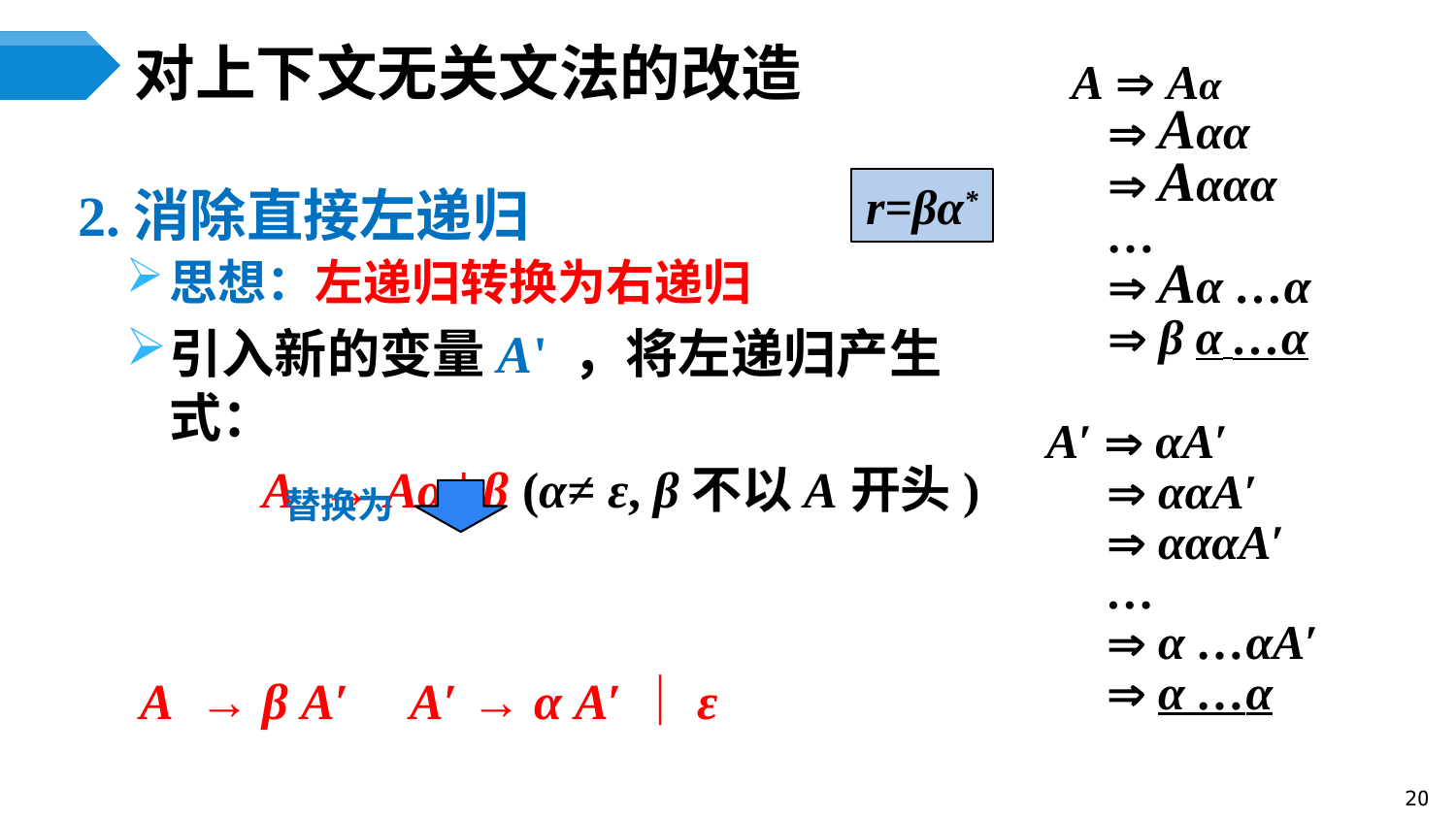

# 对上下文无关文法的改造
A ⇒ Aα
   ⇒ Aαα
   ⇒ Aααα
   …
   ⇒ Aα …α
   ⇒ β α …α
r=βα*
2.消除直接左递归
思想：左递归转换为右递归
引入新的变量A' ，将左递归产生式：
              A  → Aα | β	(α≠ ε, β不以A开头)

     A  → β A′     A′ → α A′｜ε
A′ ⇒ αA′
     ⇒ ααA′
     ⇒ αααA′
     …
     ⇒ α …αA′
     ⇒ α …α
替换为

20